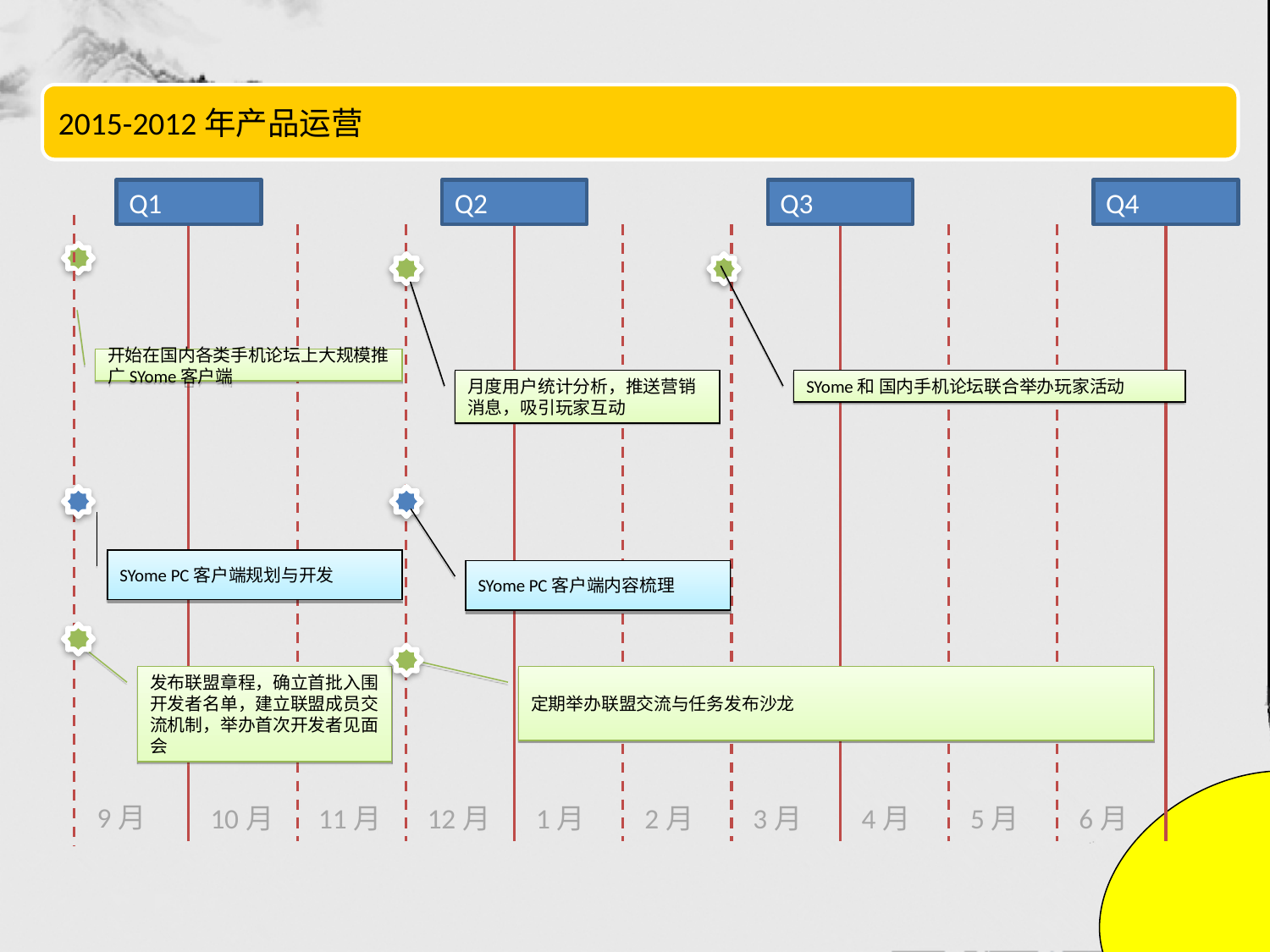

2015-2012年产品运营

Q1
Q2
Q3
Q4
10月
11月
12月
1月
2月
3月
4月
5月
6月

开始在国内各类手机论坛上大规模推广SYome客户端
月度用户统计分析，推送营销消息，吸引玩家互动
SYome和 国内手机论坛联合举办玩家活动

SYome PC客户端规划与开发
SYome PC客户端内容梳理

发布联盟章程，确立首批入围开发者名单，建立联盟成员交流机制，举办首次开发者见面会
定期举办联盟交流与任务发布沙龙

9月